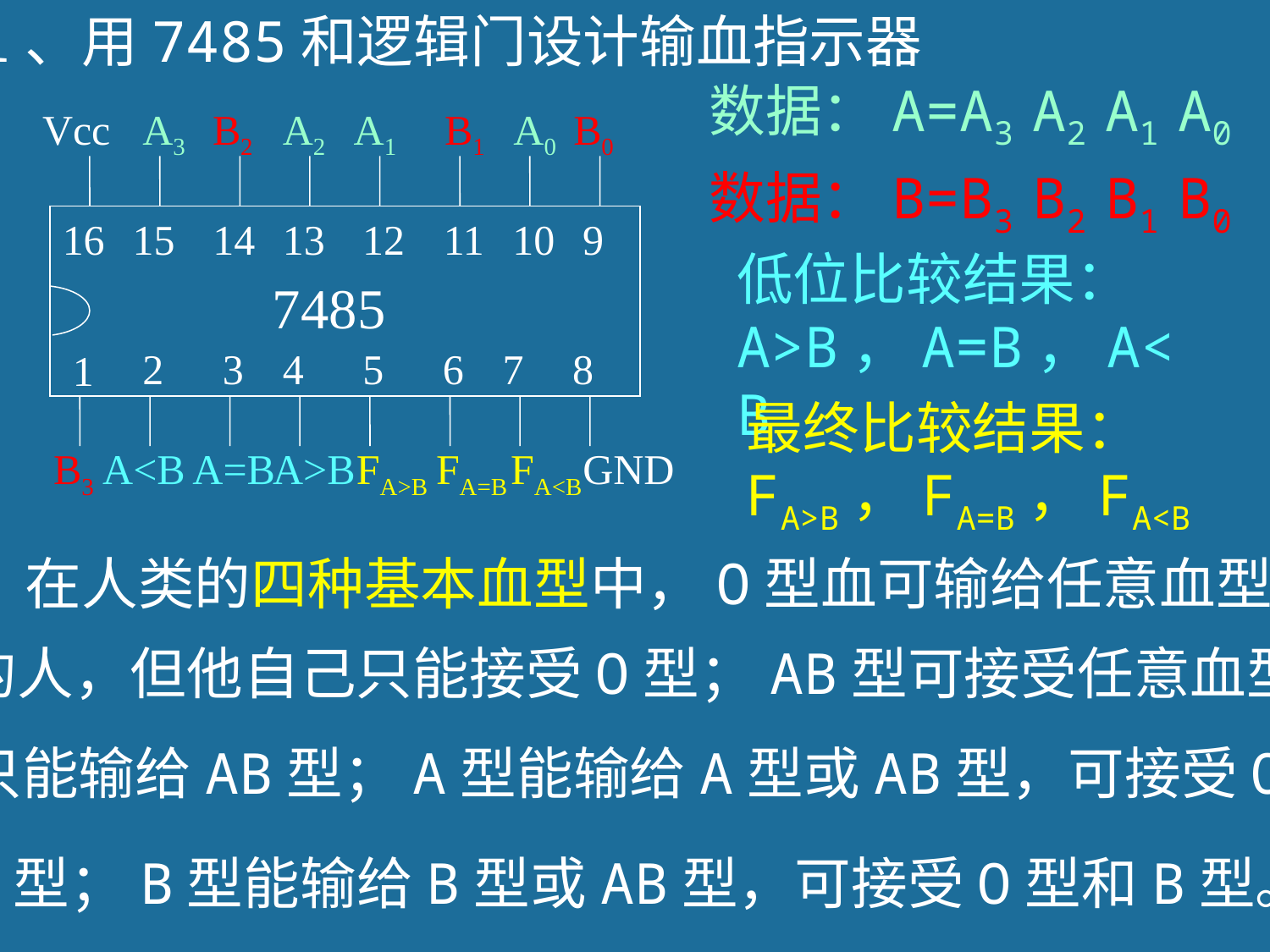

1、用7485和逻辑门设计输血指示器
数据：A=A3 A2 A1 A0
A3
A2
A1
A0
Vcc

16

15
14
13
12
11
10
9
7485

2
3
4
5
6
7
8
1

GND
B2
B1
B0
数据：B=B3 B2 B1 B0
B3
低位比较结果：
A>B，A=B，A<B
A<B
A=B
A>B
最终比较结果：
FA>B，FA=B，FA<B
FA<B
FA>B
FA=B
在人类的四种基本血型中，O型血可输给任意血型
的人，但他自己只能接受O型；AB型可接受任意血型
但只能输给AB型；A型能输给A型或AB型，可接受O型
和A型；B型能输给B型或AB型，可接受O型和B型。
81